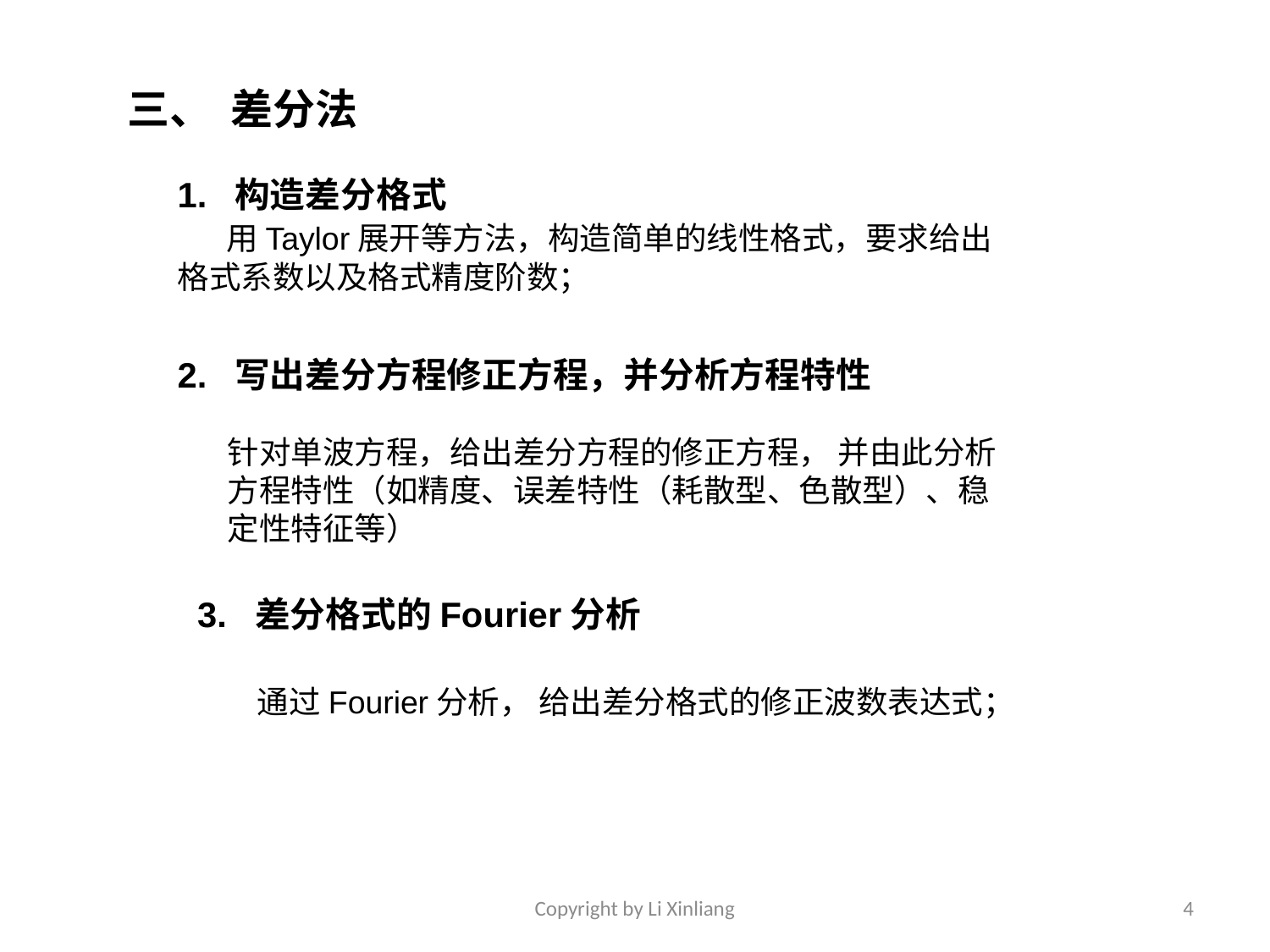

三、  差分法
1.  构造差分格式
     用Taylor展开等方法，构造简单的线性格式，要求给出格式系数以及格式精度阶数；
2.  写出差分方程修正方程，并分析方程特性
针对单波方程，给出差分方程的修正方程， 并由此分析方程特性（如精度、误差特性（耗散型、色散型）、稳定性特征等）
3.  差分格式的Fourier分析
通过Fourier分析， 给出差分格式的修正波数表达式；
Copyright by Li Xinliang
4